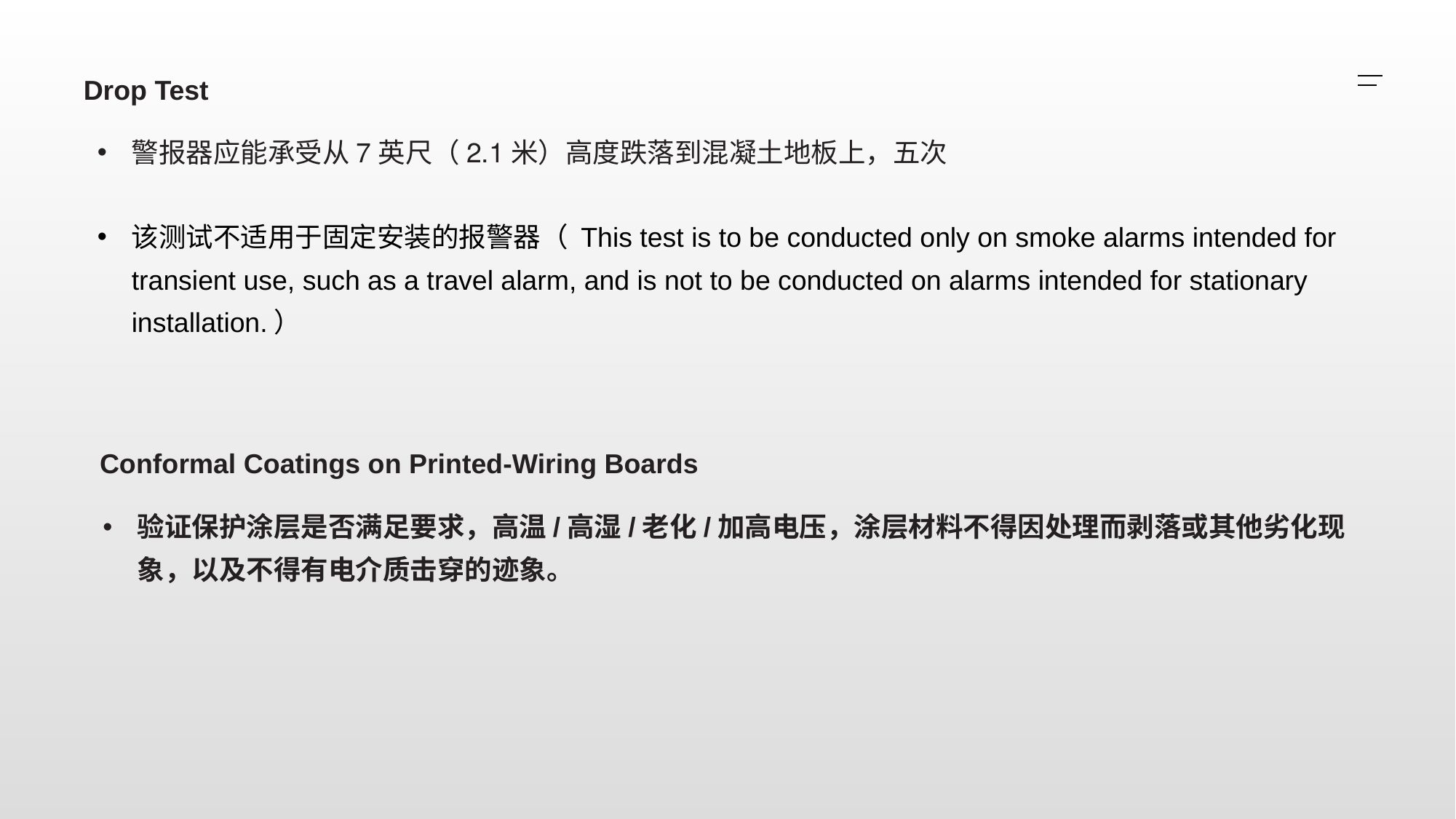

Drop Test
警报器应能承受从7英尺（2.1米）高度跌落到混凝土地板上，五次

该测试不适用于固定安装的报警器（ This test is to be conducted only on smoke alarms intended for transient use, such as a travel alarm, and is not to be conducted on alarms intended for stationary installation.）
Conformal Coatings on Printed-Wiring Boards

验证保护涂层是否满足要求，高温/高湿/老化/加高电压，涂层材料不得因处理而剥落或其他劣化现象，以及不得有电介质击穿的迹象。